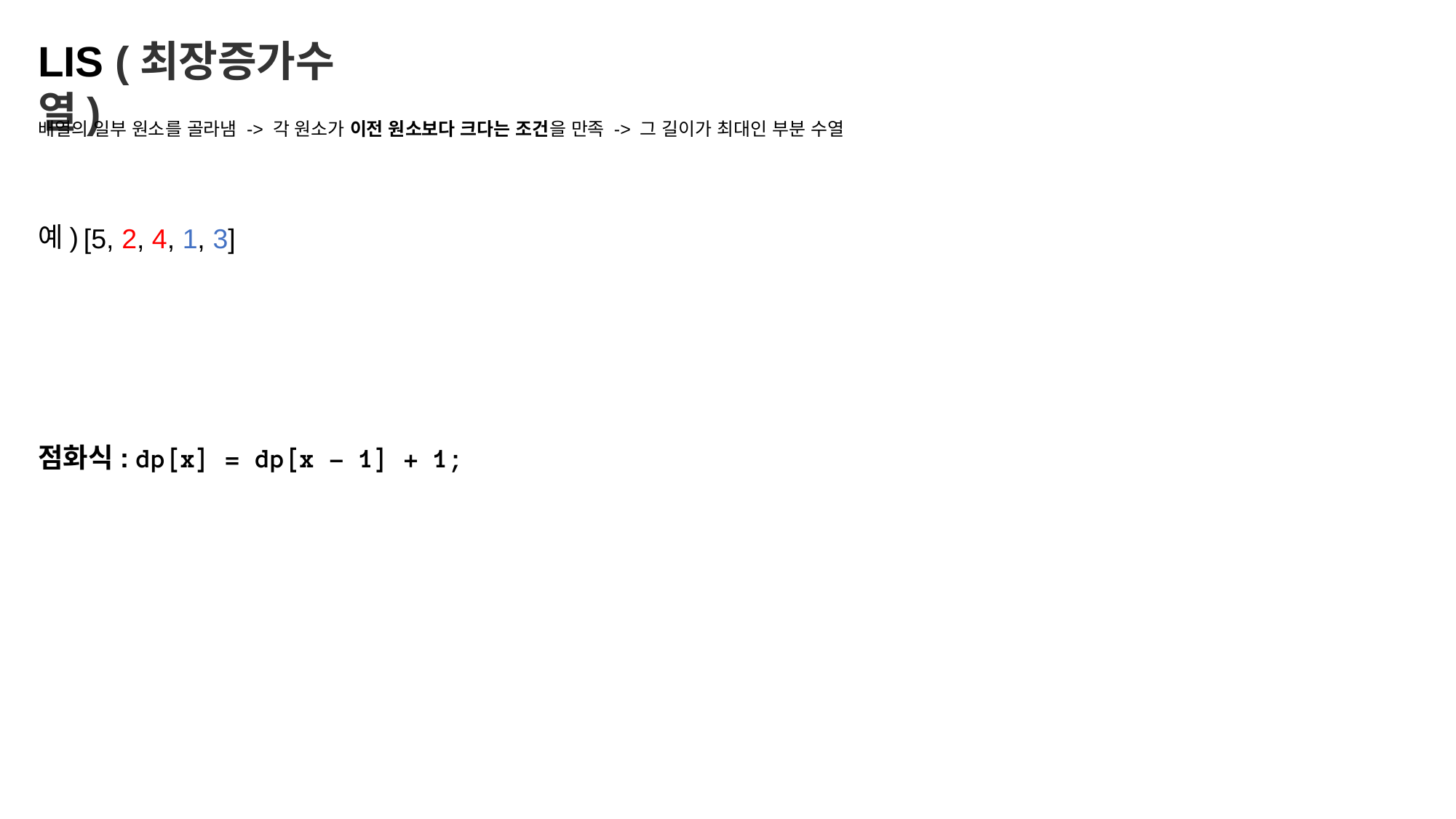

LIS (최장증가수열)
배열의 일부 원소를 골라냄 -> 각 원소가 이전 원소보다 크다는 조건을 만족 -> 그 길이가 최대인 부분 수열
예)
[5, 2, 4, 1, 3]
점화식: dp[x] = dp[x - 1] + 1;